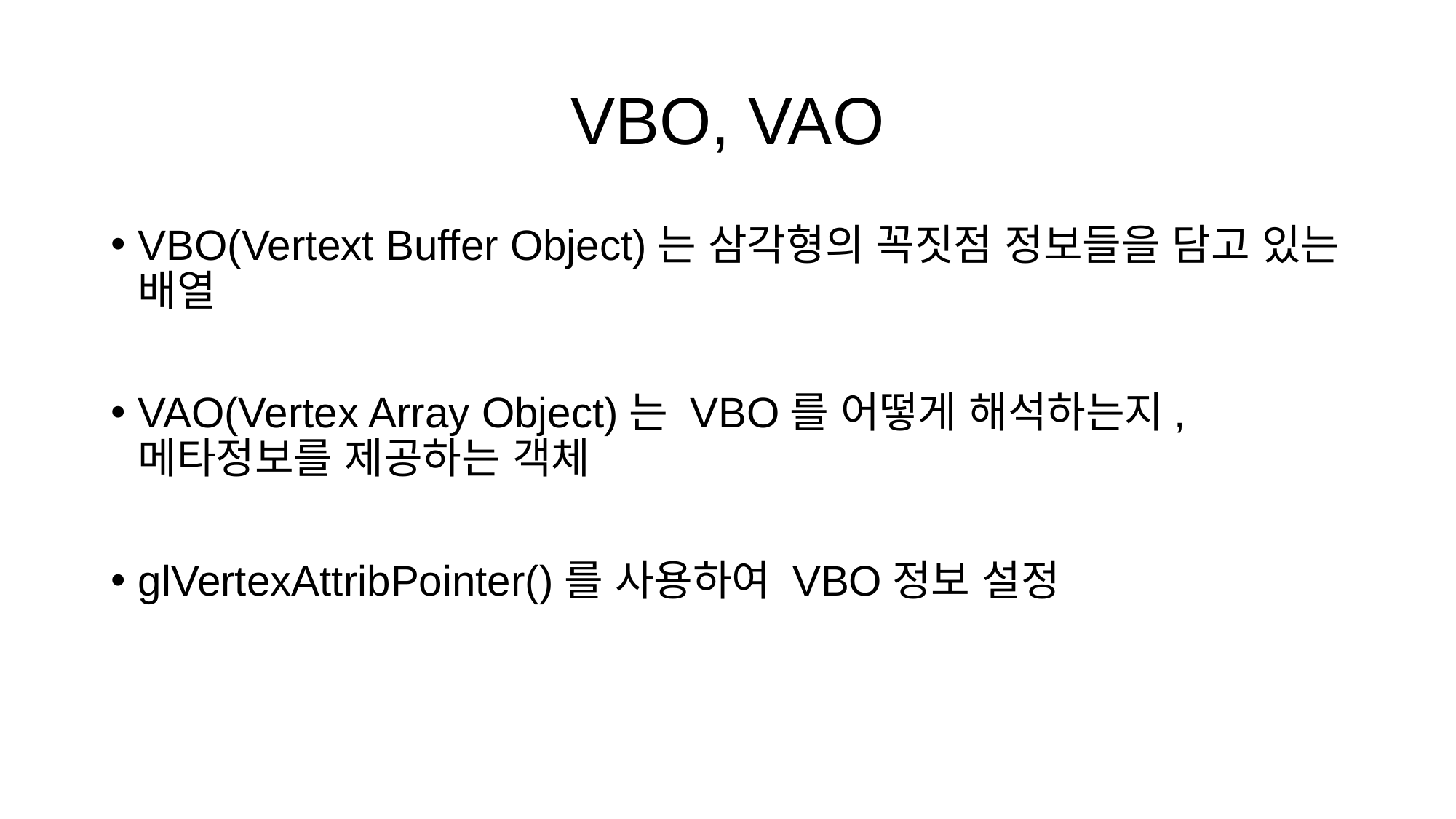

# VBO, VAO
VBO(Vertext Buffer Object)는 삼각형의 꼭짓점 정보들을 담고 있는 배열

VAO(Vertex Array Object)는 VBO를 어떻게 해석하는지, 메타정보를 제공하는 객체

glVertexAttribPointer()를 사용하여 VBO정보 설정